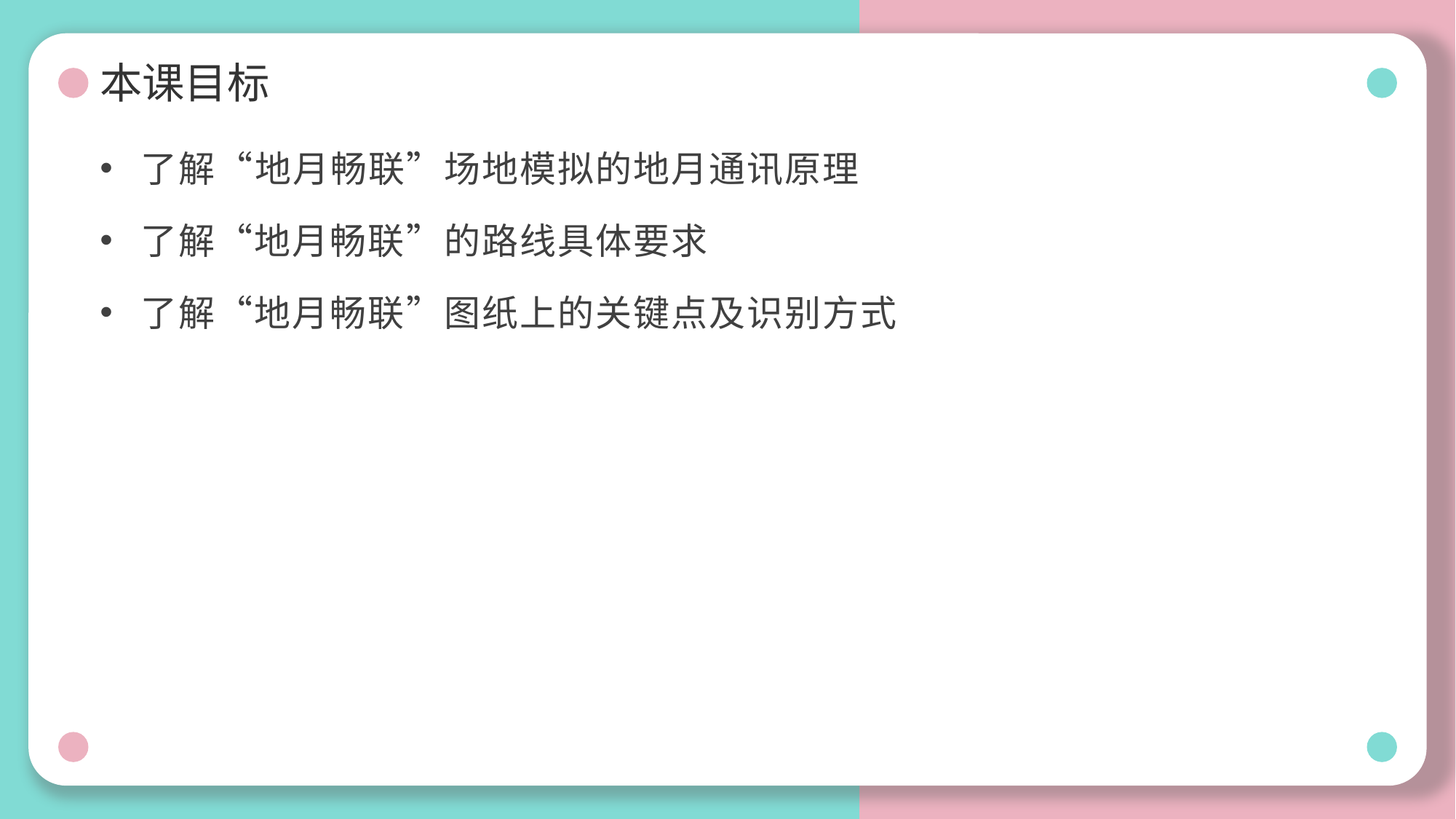

# 本课目标
了解“地月畅联”场地模拟的地月通讯原理
了解“地月畅联”的路线具体要求
了解“地月畅联”图纸上的关键点及识别方式